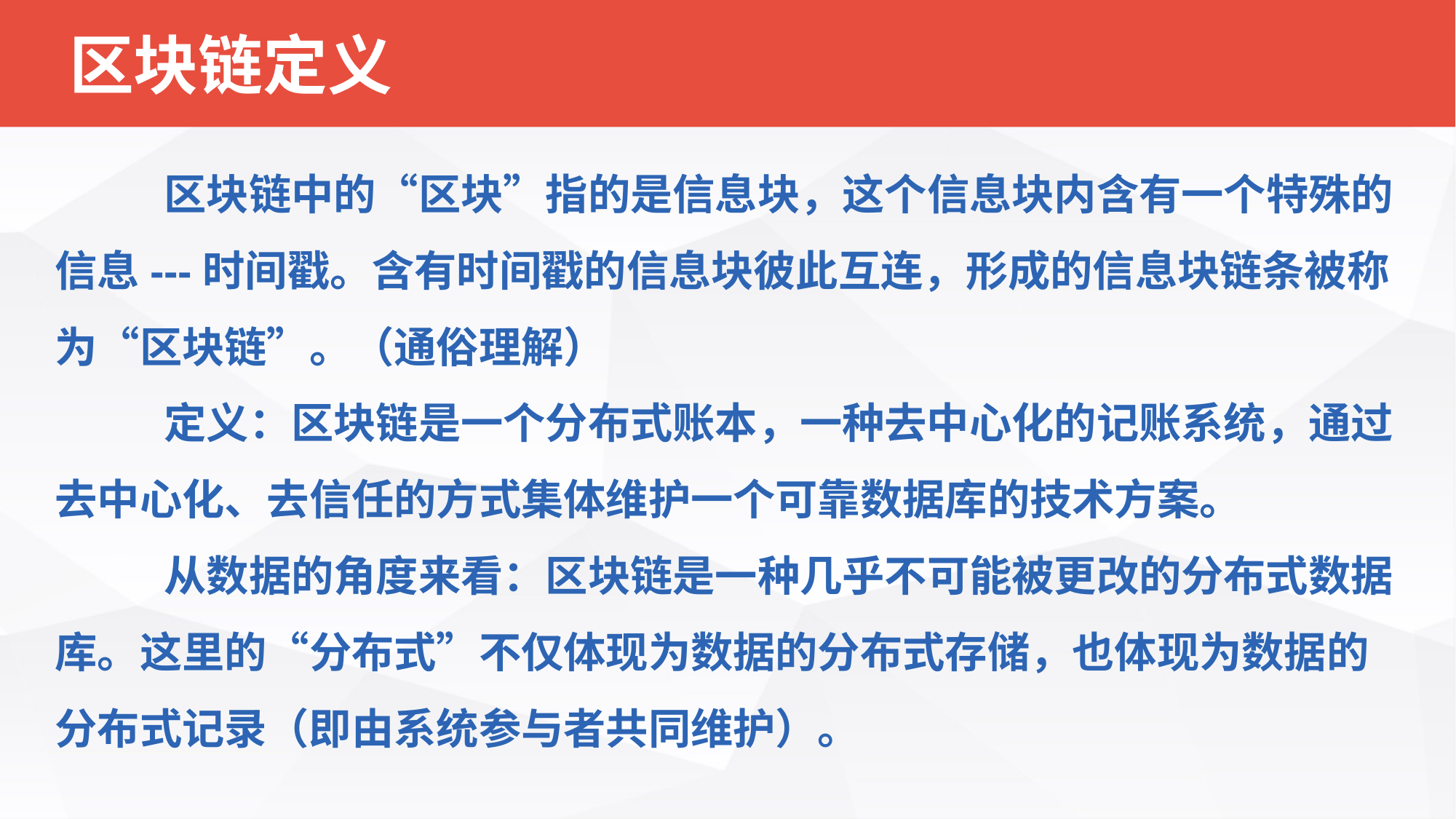

区块链定义
	区块链中的“区块”指的是信息块，这个信息块内含有一个特殊的信息---时间戳。含有时间戳的信息块彼此互连，形成的信息块链条被称为“区块链”。（通俗理解）
	定义：区块链是一个分布式账本，一种去中心化的记账系统，通过去中心化、去信任的方式集体维护一个可靠数据库的技术方案。
	从数据的角度来看：区块链是一种几乎不可能被更改的分布式数据库。这里的“分布式”不仅体现为数据的分布式存储，也体现为数据的分布式记录（即由系统参与者共同维护）。